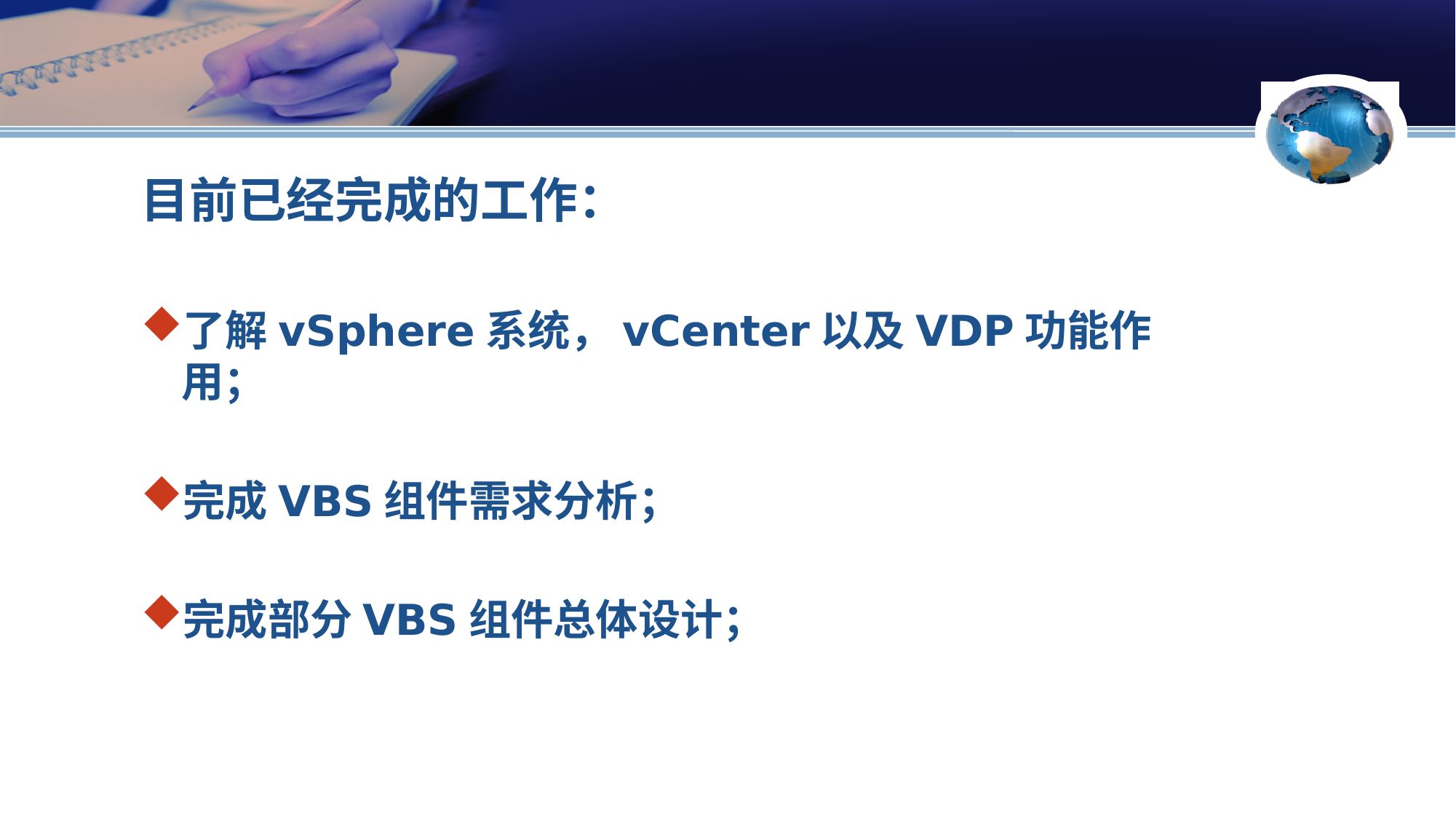

#
目前已经完成的工作：

了解vSphere系统，vCenter以及VDP功能作用；

完成VBS组件需求分析；

完成部分VBS组件总体设计；